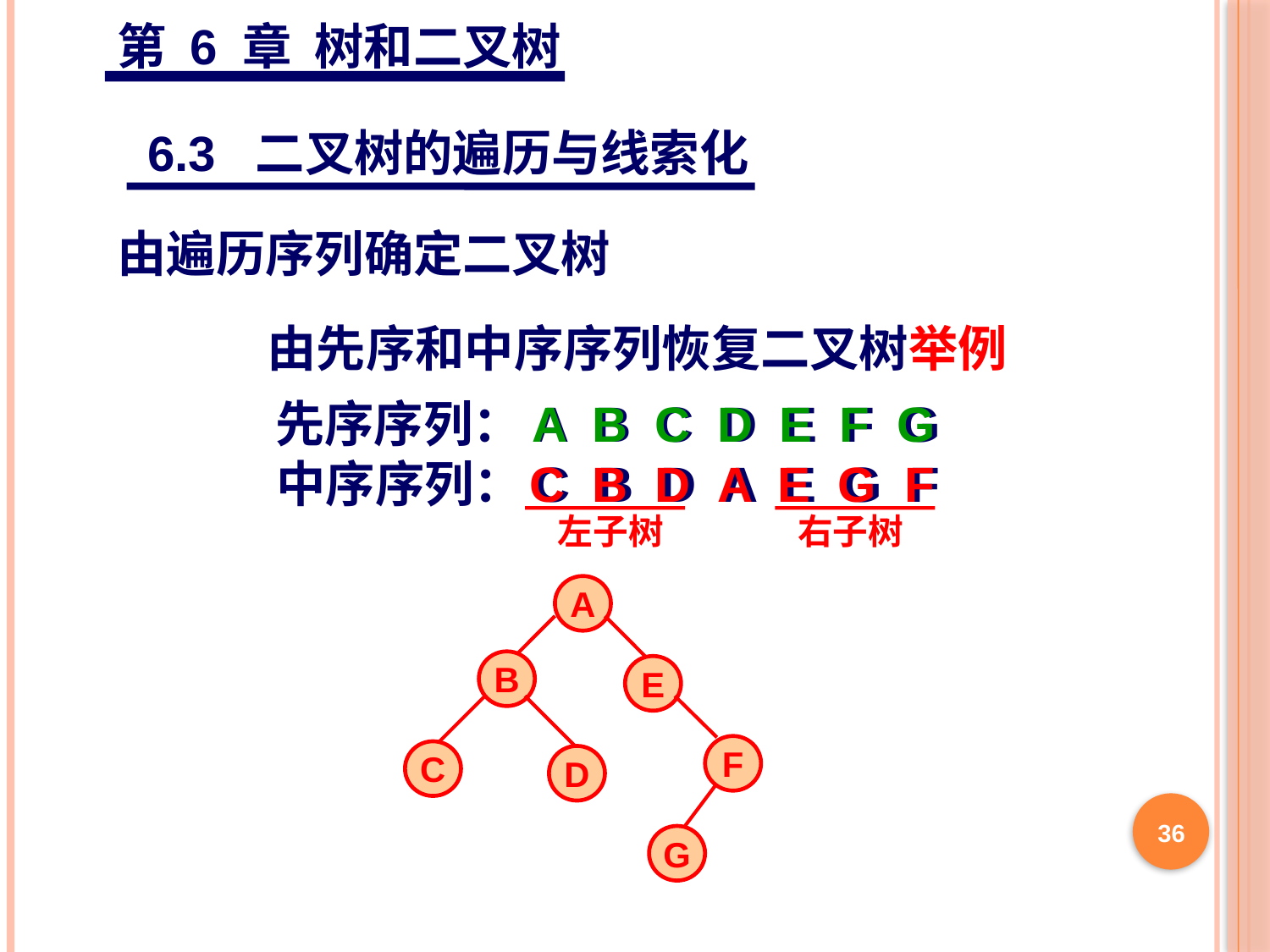

第 6 章  树和二叉树

6.3  二叉树的遍历与线索化

由遍历序列确定二叉树
由先序和中序序列恢复二叉树举例
先序序列：A  B  C  D  E  F  G
A
B
C
D
E
F
G
中序序列：C  B  D  A  E  G  F
C
B
D
A
E
G
F
左子树
右子树

A

B
E

F
C
D

36
G